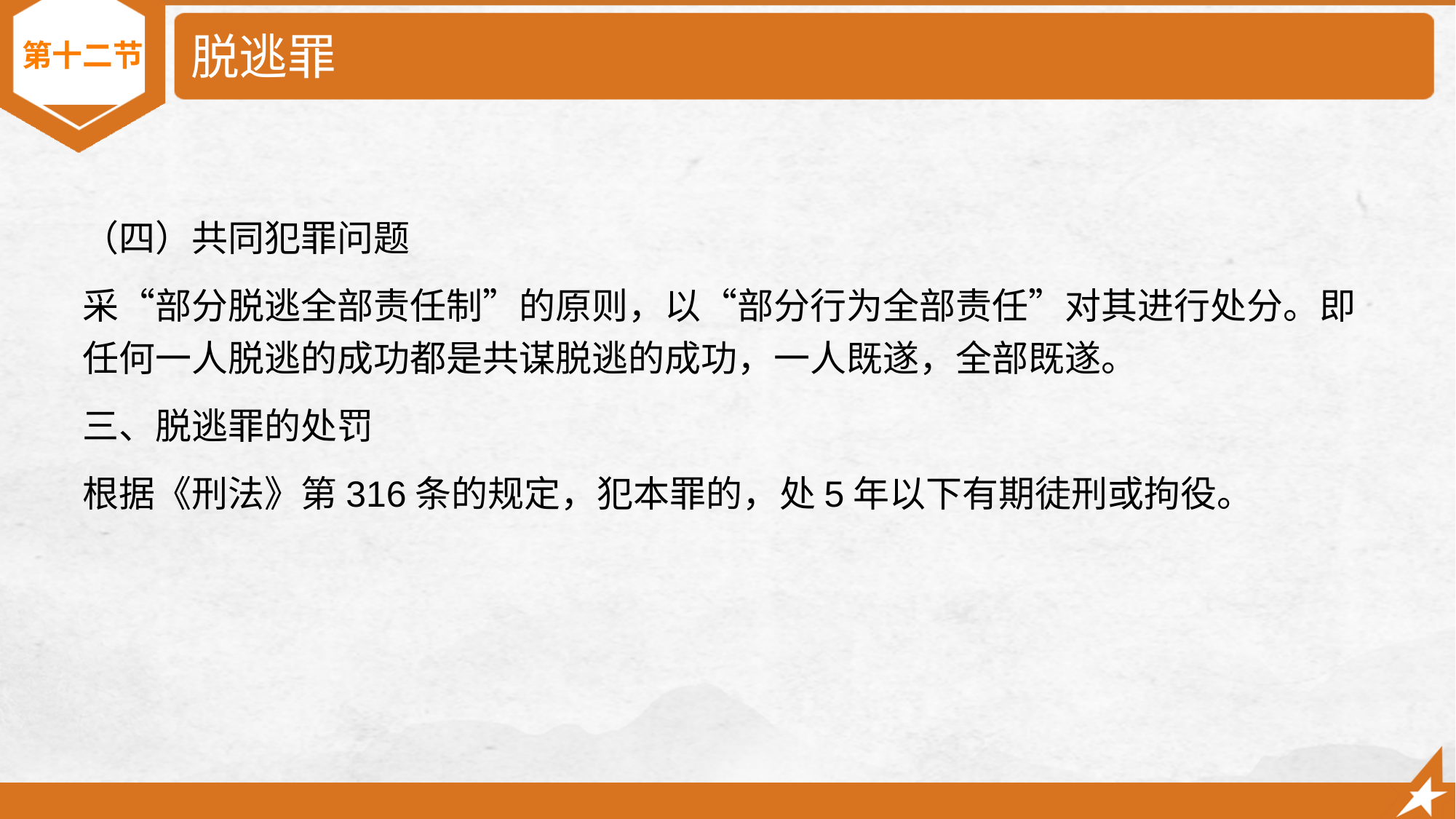

# 脱逃罪
第十二节

（四）共同犯罪问题
采“部分脱逃全部责任制”的原则，以“部分行为全部责任”对其进行处分。即任何一人脱逃的成功都是共谋脱逃的成功，一人既遂，全部既遂。
三、脱逃罪的处罚
根据《刑法》第316条的规定，犯本罪的，处5年以下有期徒刑或拘役。